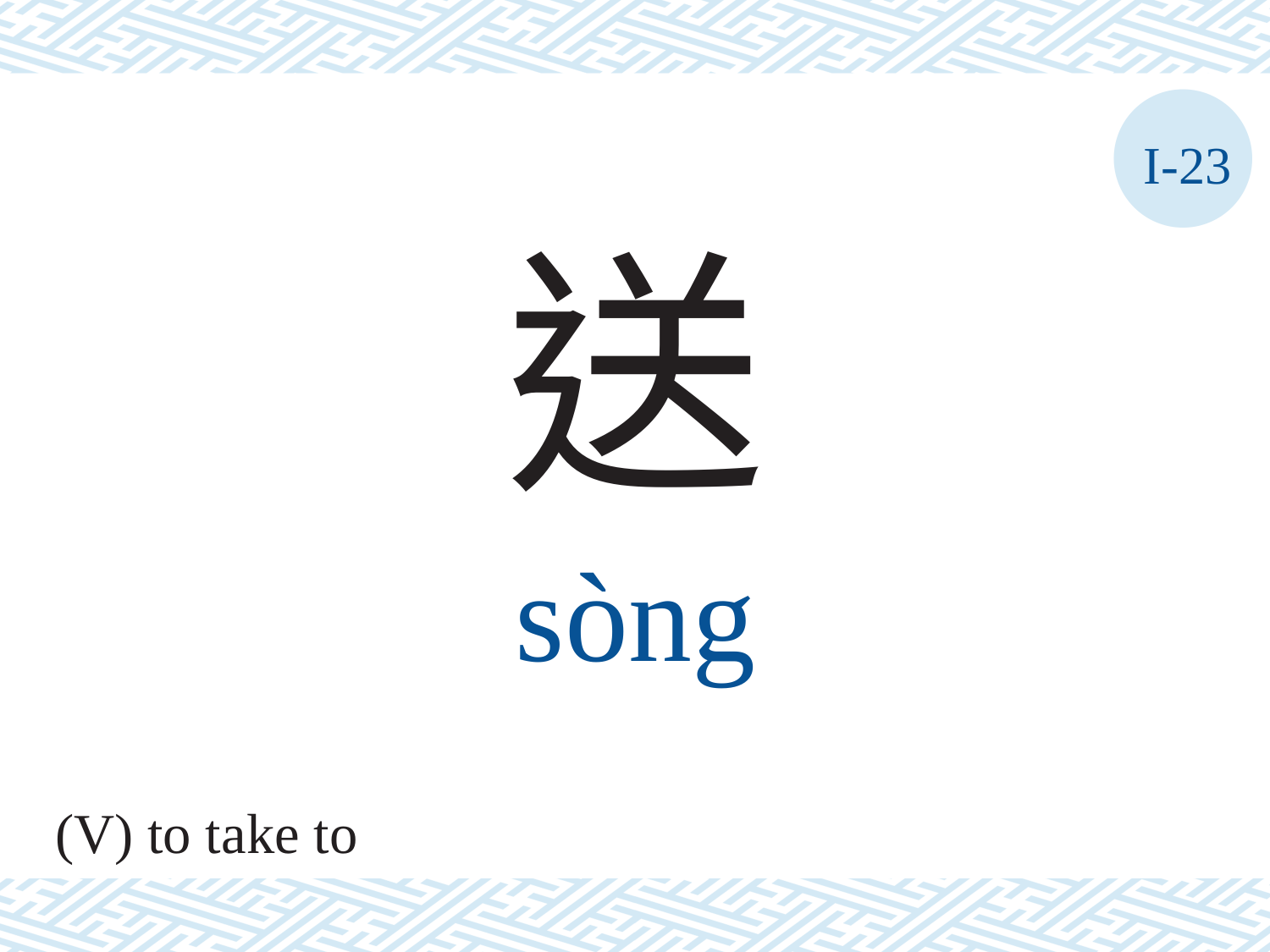

I-23
送
sòng
(V) to take to